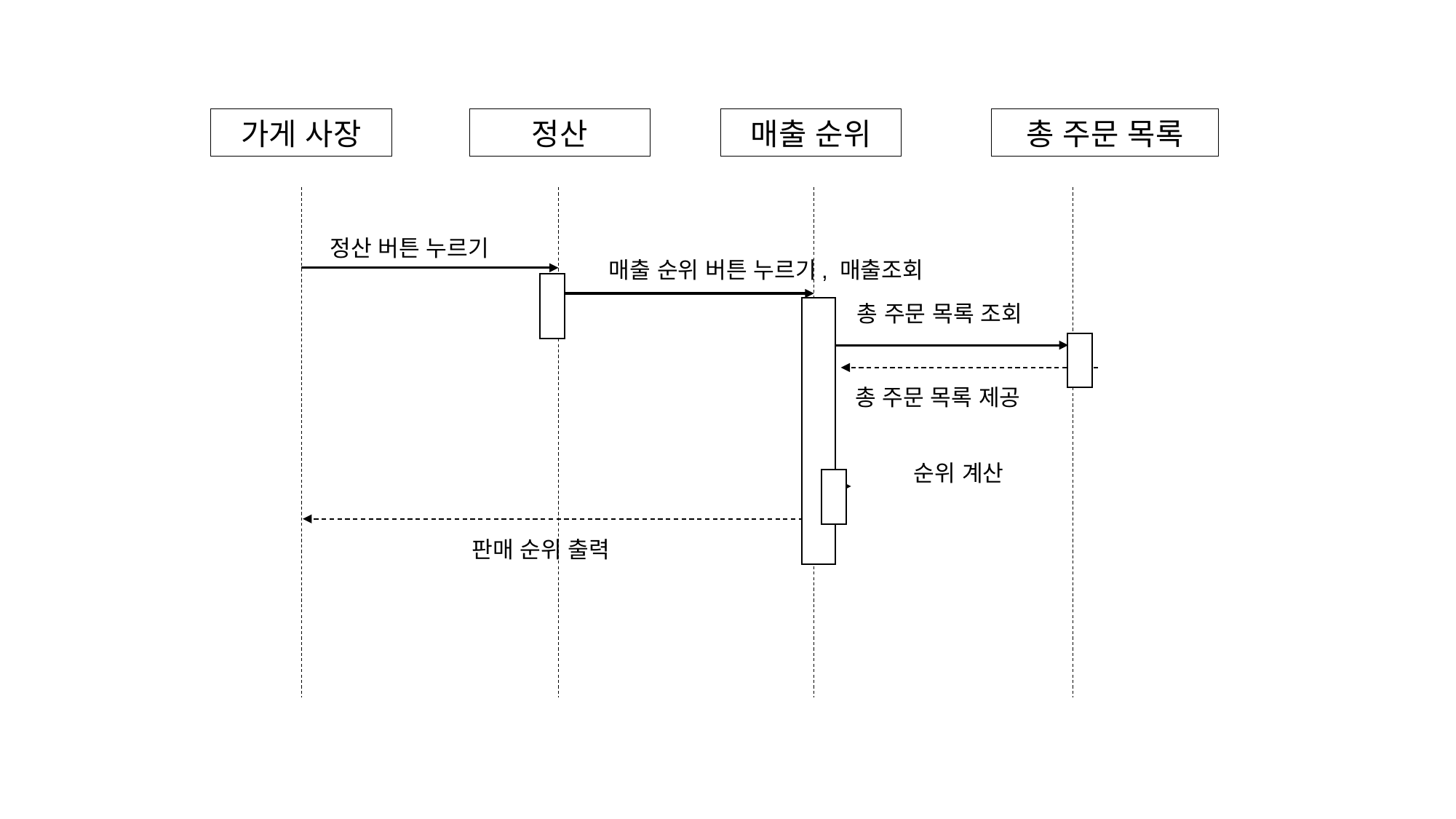

가게 사장
정산
매출 순위
총 주문 목록
정산 버튼 누르기
매출 순위 버튼 누르기, 매출조회

총 주문 목록 조회

총 주문 목록 제공
순위 계산

판매 순위 출력